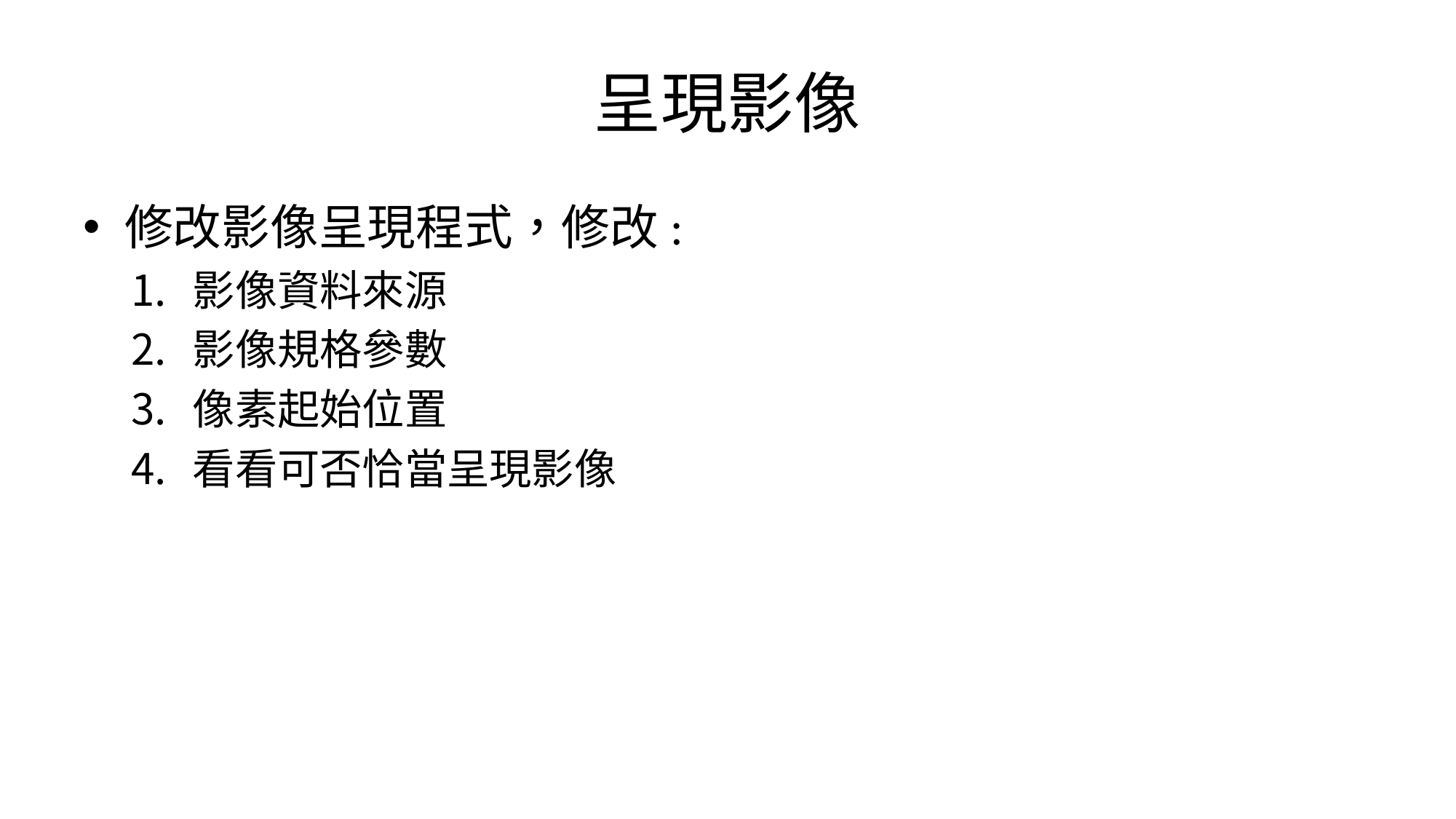

# 呈現影像
修改影像呈現程式，修改:
影像資料來源
影像規格參數
像素起始位置
看看可否恰當呈現影像